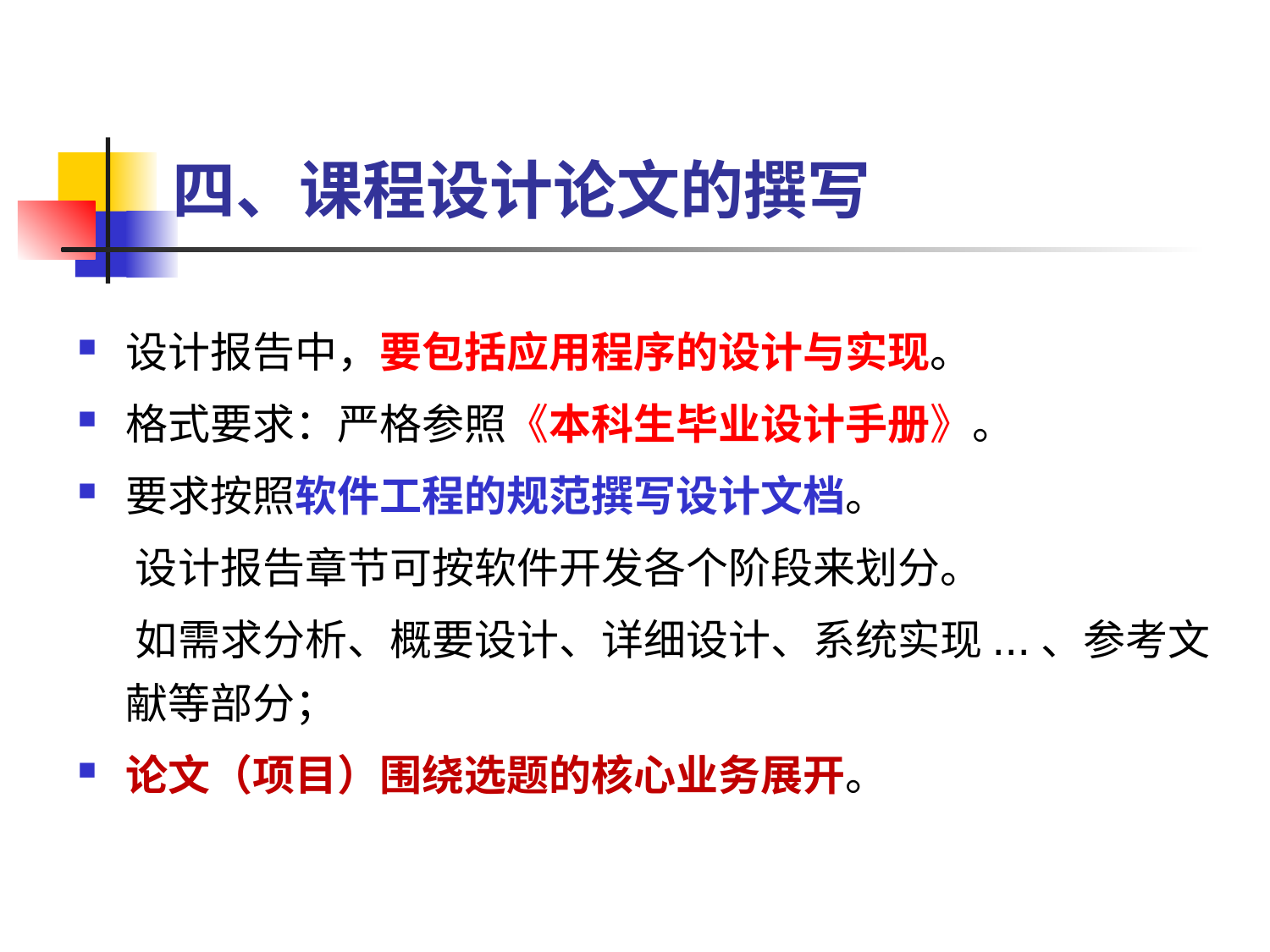

# 四、课程设计论文的撰写
设计报告中，要包括应用程序的设计与实现。
格式要求：严格参照《本科生毕业设计手册》。
要求按照软件工程的规范撰写设计文档。
     设计报告章节可按软件开发各个阶段来划分。
     如需求分析、概要设计、详细设计、系统实现...、参考文献等部分；
论文（项目）围绕选题的核心业务展开。

9